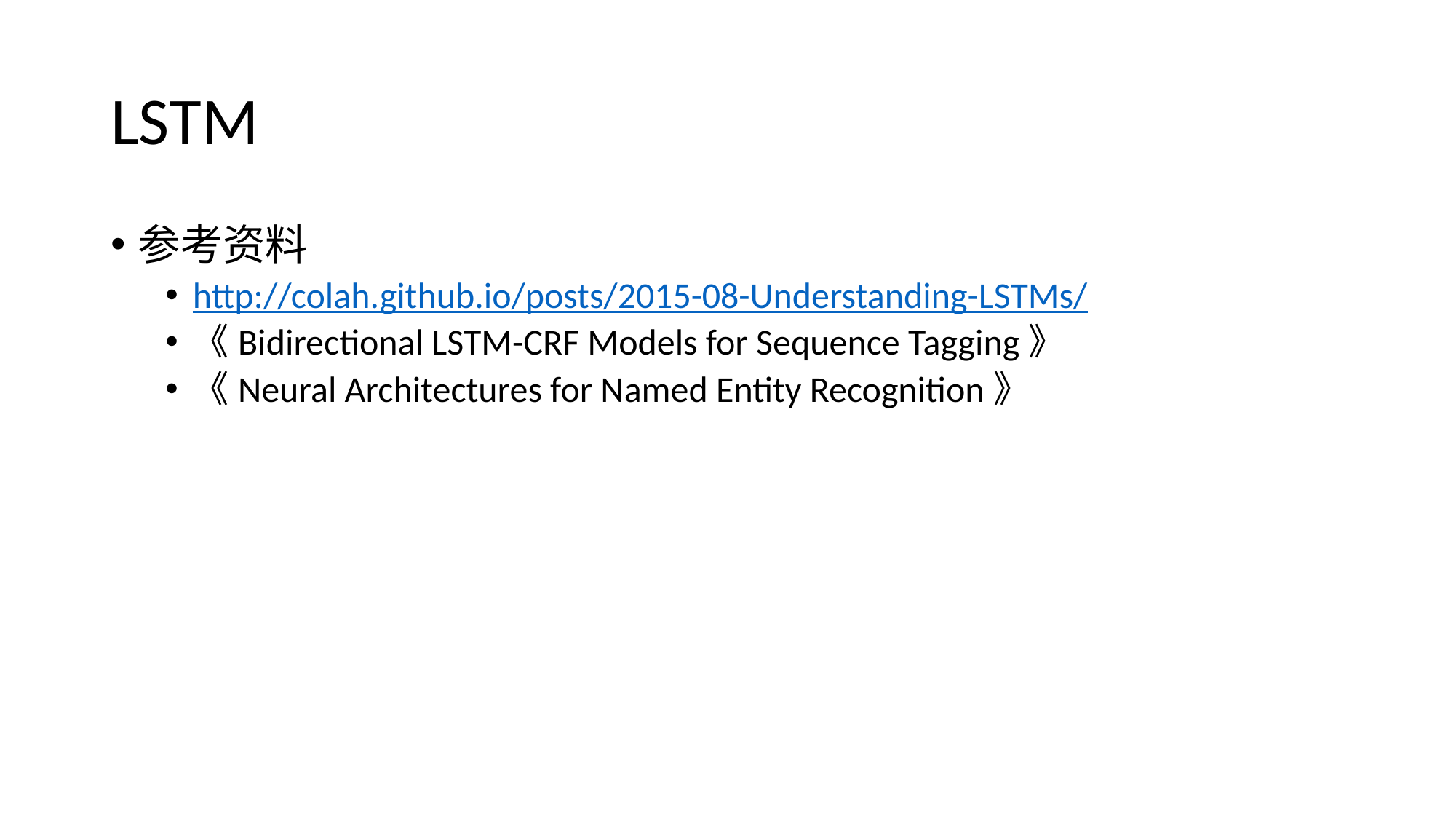

# LSTM
参考资料
http://colah.github.io/posts/2015-08-Understanding-LSTMs/
《Bidirectional LSTM-CRF Models for Sequence Tagging》
《Neural Architectures for Named Entity Recognition》